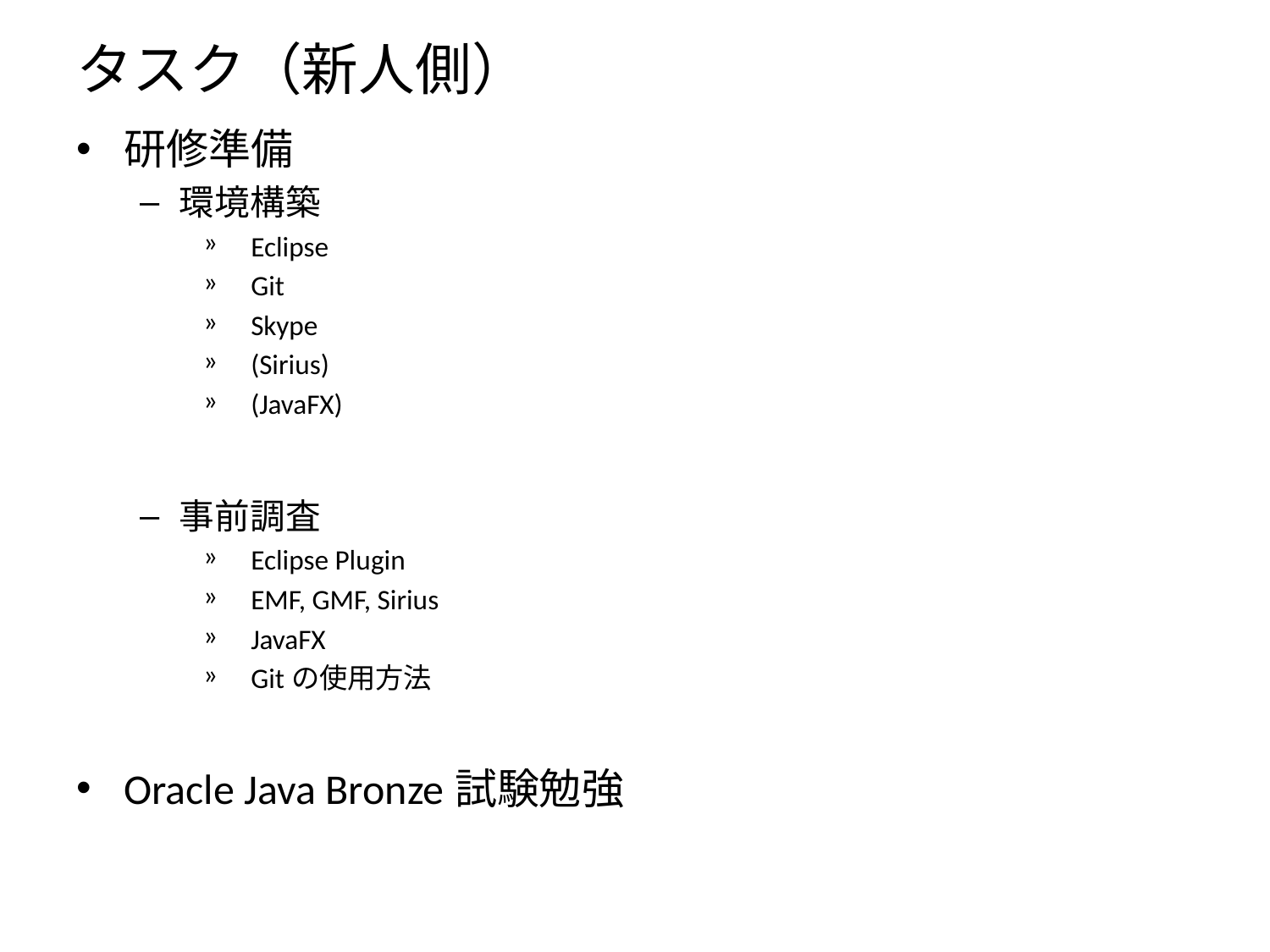

# タスク（新人側）
研修準備
環境構築
Eclipse
Git
Skype
(Sirius)
(JavaFX)

事前調査
Eclipse Plugin
EMF, GMF, Sirius
JavaFX
Gitの使用方法

Oracle Java Bronze試験勉強